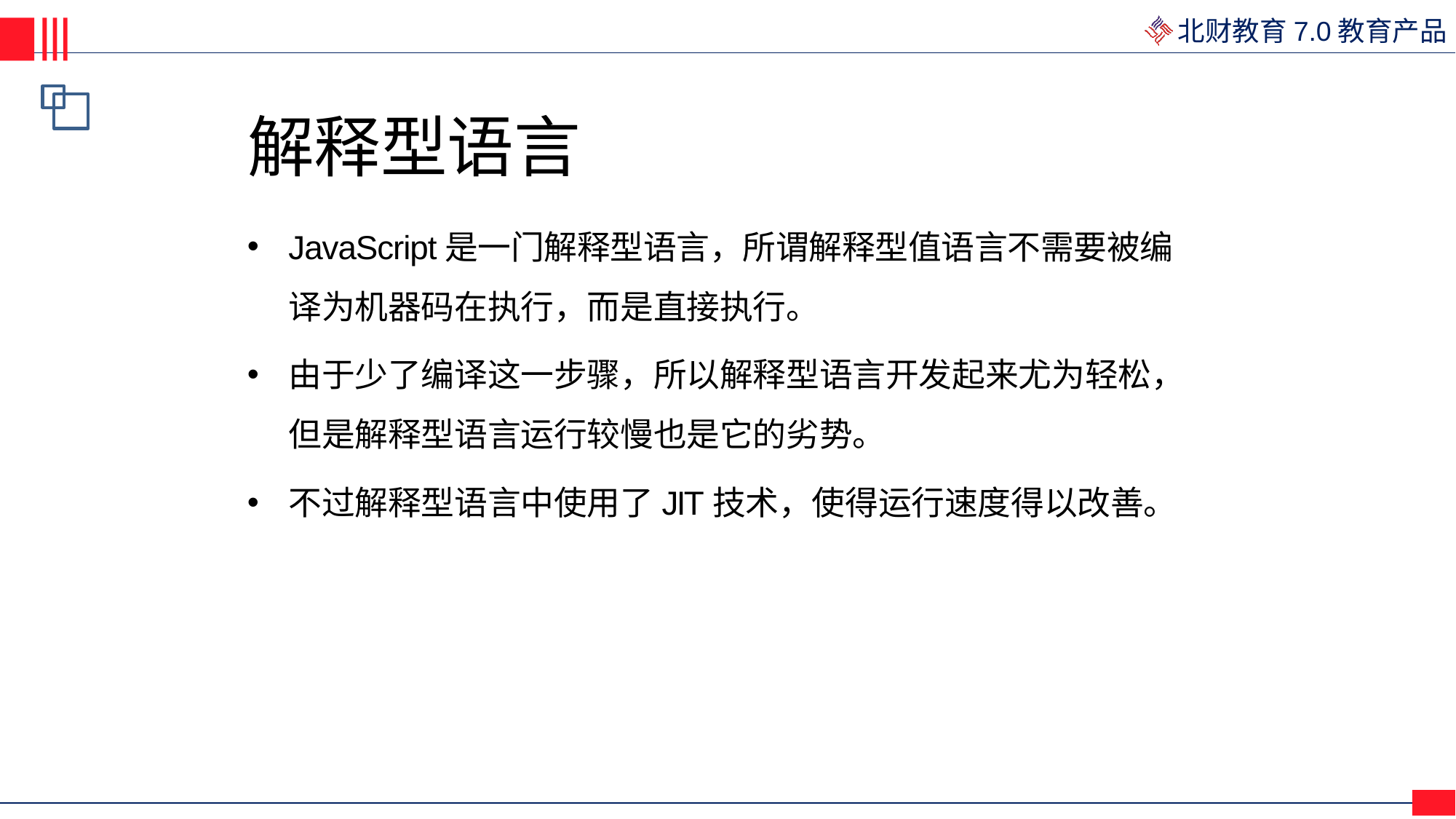

# 解释型语言
JavaScript是一门解释型语言，所谓解释型值语言不需要被编 译为机器码在执行，而是直接执行。
由于少了编译这一步骤，所以解释型语言开发起来尤为轻松， 但是解释型语言运行较慢也是它的劣势。
不过解释型语言中使用了JIT技术，使得运行速度得以改善。